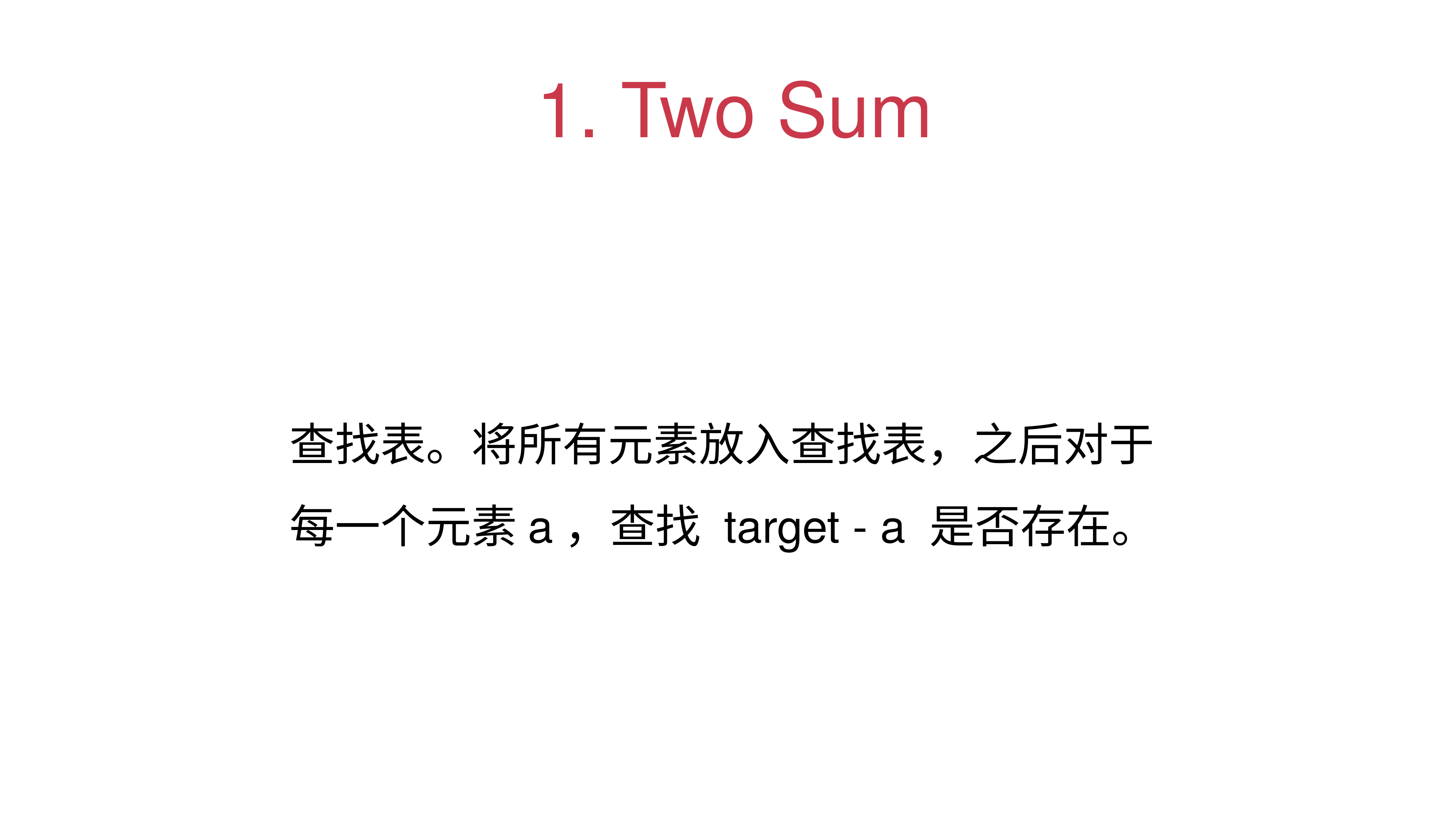

# 1. Two Sum
查找表。将所有元素放入查找表，之后对于每一个元素a，查找 target - a 是否存在。